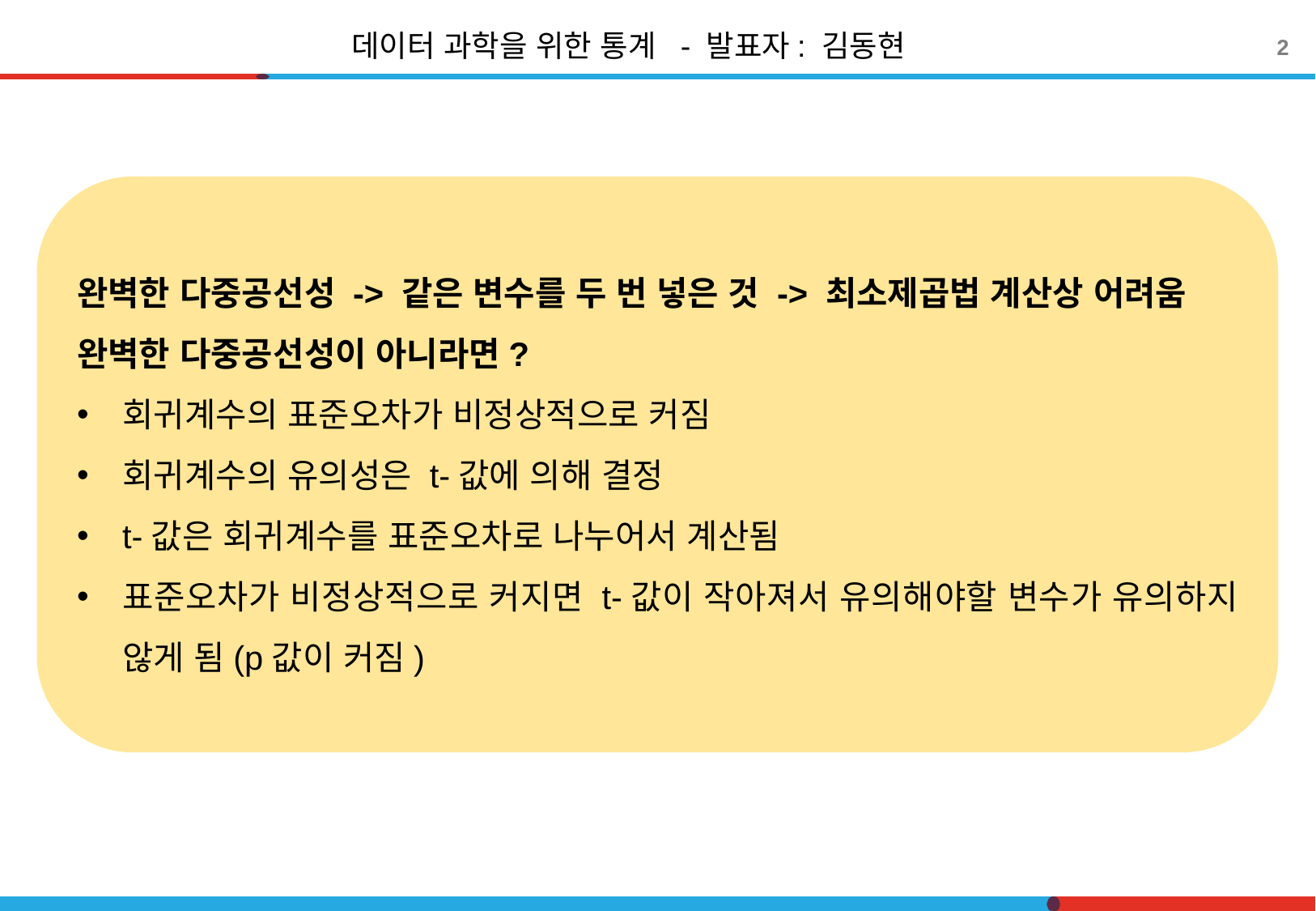

데이터 과학을 위한 통계  - 발표자: 김동현
2

완벽한 다중공선성 -> 같은 변수를 두 번 넣은 것 -> 최소제곱법 계산상 어려움
완벽한 다중공선성이 아니라면?
회귀계수의 표준오차가 비정상적으로 커짐
회귀계수의 유의성은 t-값에 의해 결정
t-값은 회귀계수를 표준오차로 나누어서 계산됨
표준오차가 비정상적으로 커지면 t-값이 작아져서 유의해야할 변수가 유의하지 않게 됨(p값이 커짐)